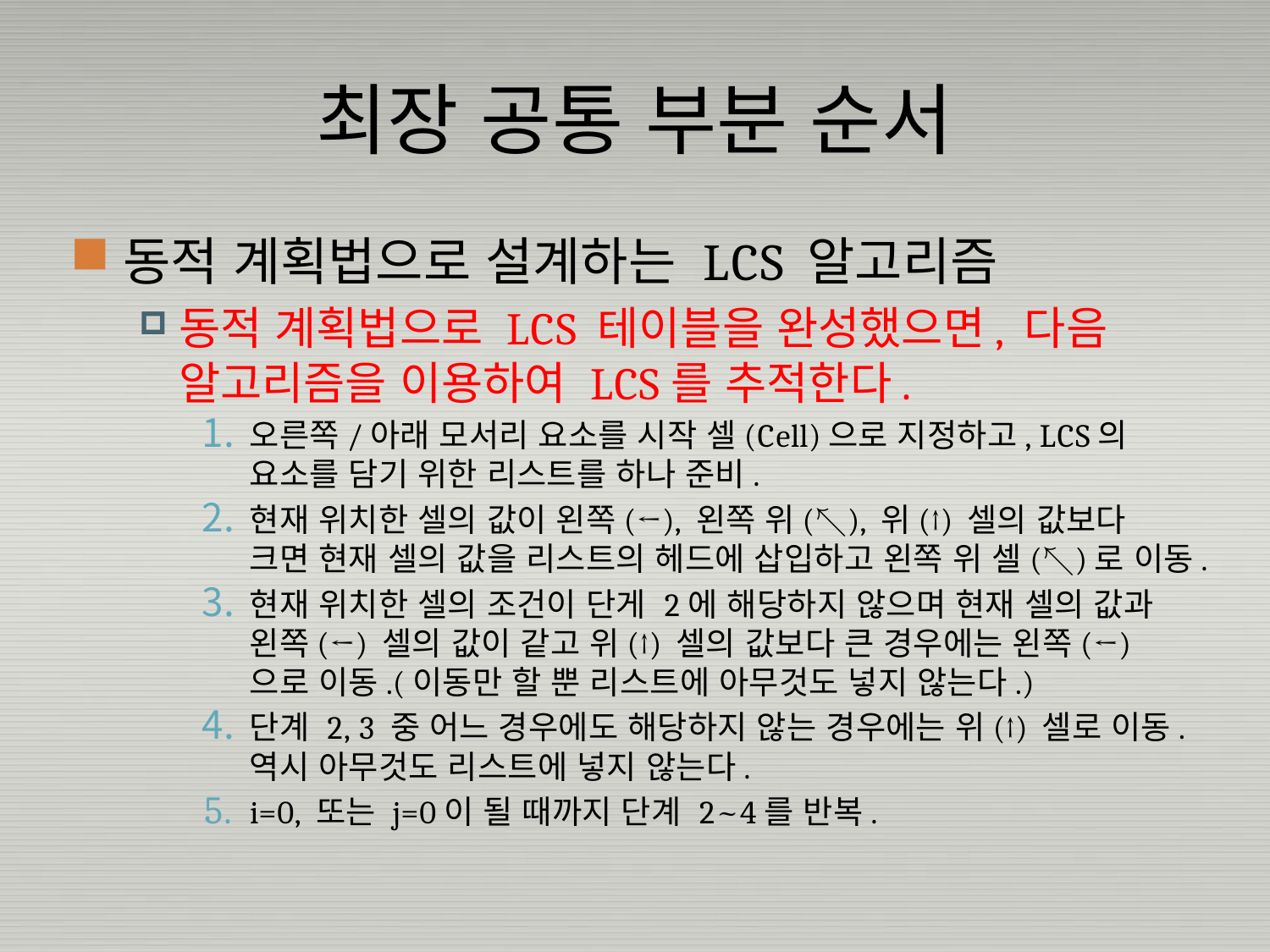

# 최장 공통 부분 순서
동적 계획법으로 설계하는 LCS 알고리즘
동적 계획법으로 LCS 테이블을 완성했으면, 다음 알고리즘을 이용하여 LCS를 추적한다.
오른쪽/아래 모서리 요소를 시작 셀(Cell)으로 지정하고, LCS의 요소를 담기 위한 리스트를 하나 준비.
현재 위치한 셀의 값이 왼쪽(←), 왼쪽 위(↖), 위(↑) 셀의 값보다 크면 현재 셀의 값을 리스트의 헤드에 삽입하고 왼쪽 위 셀(↖)로 이동.
현재 위치한 셀의 조건이 단게 2에 해당하지 않으며 현재 셀의 값과 왼쪽(←) 셀의 값이 같고 위(↑) 셀의 값보다 큰 경우에는 왼쪽(←)으로 이동.(이동만 할 뿐 리스트에 아무것도 넣지 않는다.)
단계 2, 3 중 어느 경우에도 해당하지 않는 경우에는 위(↑) 셀로 이동. 역시 아무것도 리스트에 넣지 않는다.
i=0, 또는 j=0이 될 때까지 단계 2~4를 반복.